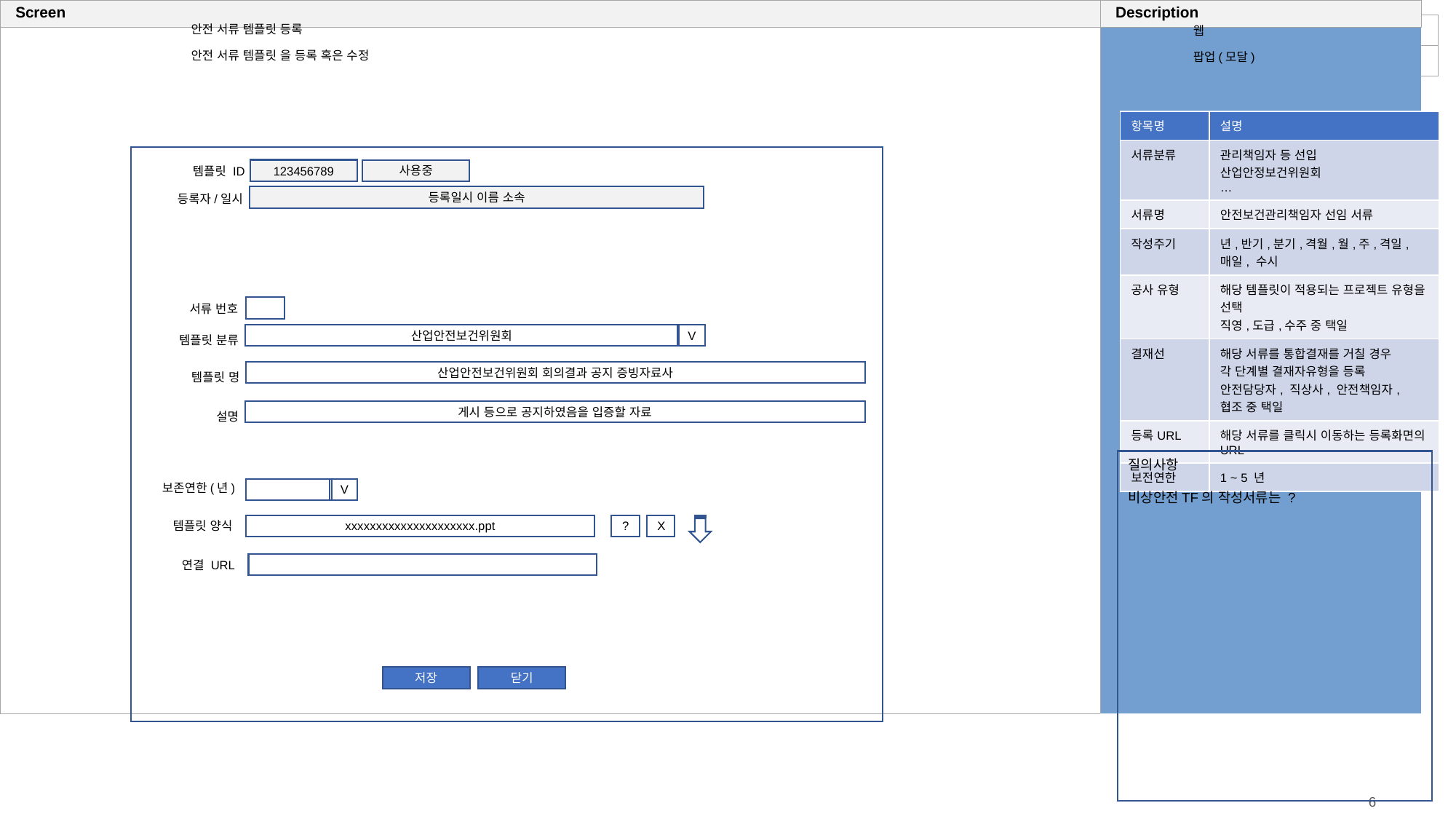

안전 서류 템플릿 등록
웹
안전 서류 템플릿 을 등록 혹은 수정
팝업(모달)
| 항목명 | 설명 |
| --- | --- |
| 서류분류 | 관리책임자 등 선입 산업안정보건위원회 … |
| 서류명 | 안전보건관리책임자 선임 서류 |
| 작성주기 | 년,반기,분기,격월,월,주,격일,매일, 수시 |
| 공사 유형 | 해당 템플릿이 적용되는 프로젝트 유형을 선택 직영,도급,수주 중 택일 |
| 결재선 | 해당 서류를 통합결재를 거칠 경우 각 단계별 결재자유형을 등록 안전담당자, 직상사, 안전책임자, 협조 중 택일 |
| 등록URL | 해당 서류를 클릭시 이동하는 등록화면의 URL |
| 보전연한 | 1 ~ 5 년 |

템플릿 ID
123456789
사용중
등록일시 이름 소속
등록자/일시

서류 번호
산업안전보건위원회
V
템플릿 분류
산업안전보건위원회 회의결과 공지 증빙자료사
템플릿 명
게시 등으로 공지하였음을 입증할 자료
설명
질의사항

비상안전TF의 작성서류는 ?

보존연한(년)

V
템플릿 양식
xxxxxxxxxxxxxxxxxxxxx.ppt
?
X

연결 URL

저장
닫기